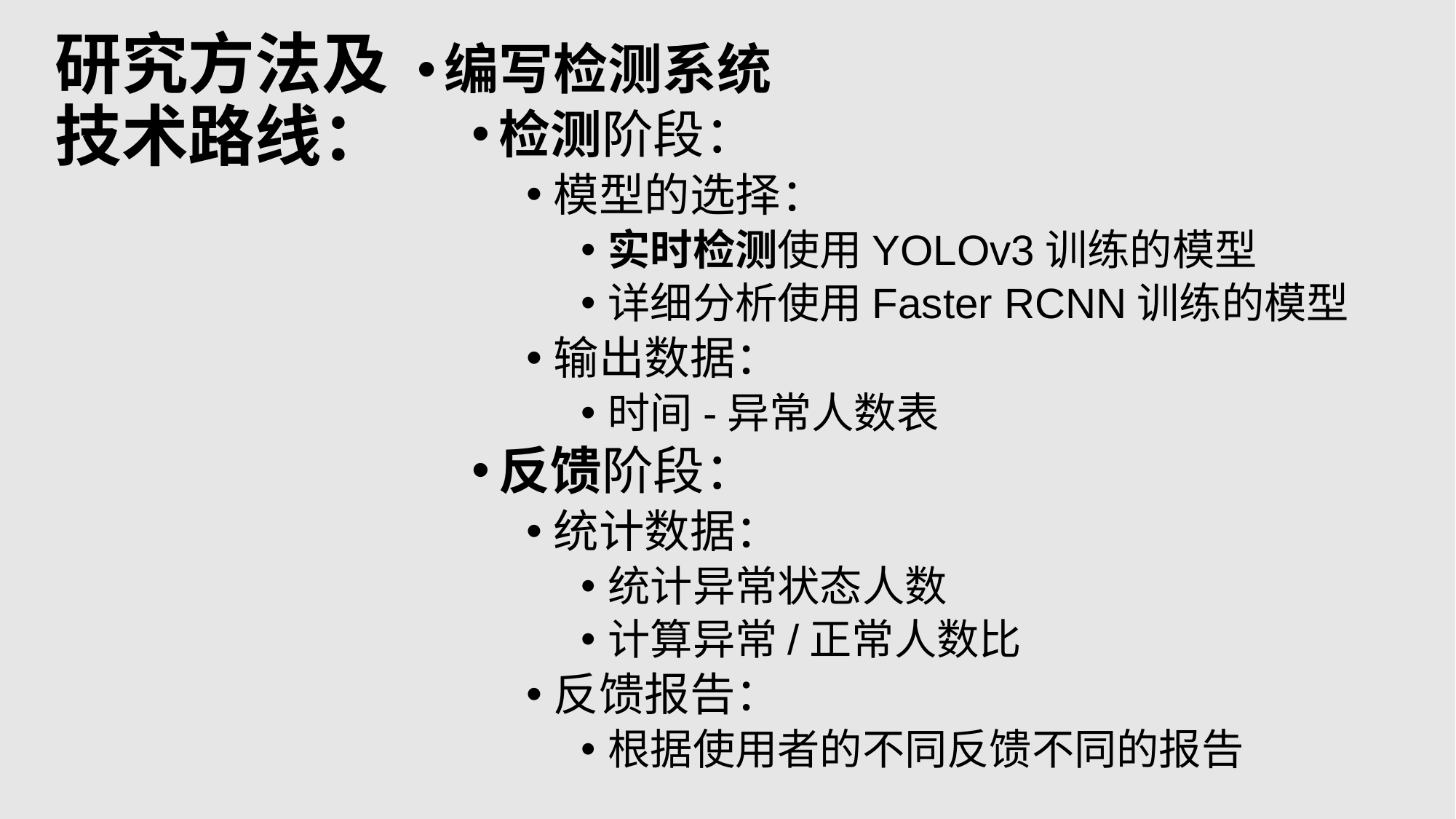

# 研究方法及 技术路线：
编写检测系统
检测阶段：
模型的选择：
实时检测使用YOLOv3训练的模型
详细分析使用Faster RCNN训练的模型
输出数据：
时间-异常人数表
反馈阶段：
统计数据：
统计异常状态人数
计算异常/正常人数比
反馈报告：
根据使用者的不同反馈不同的报告